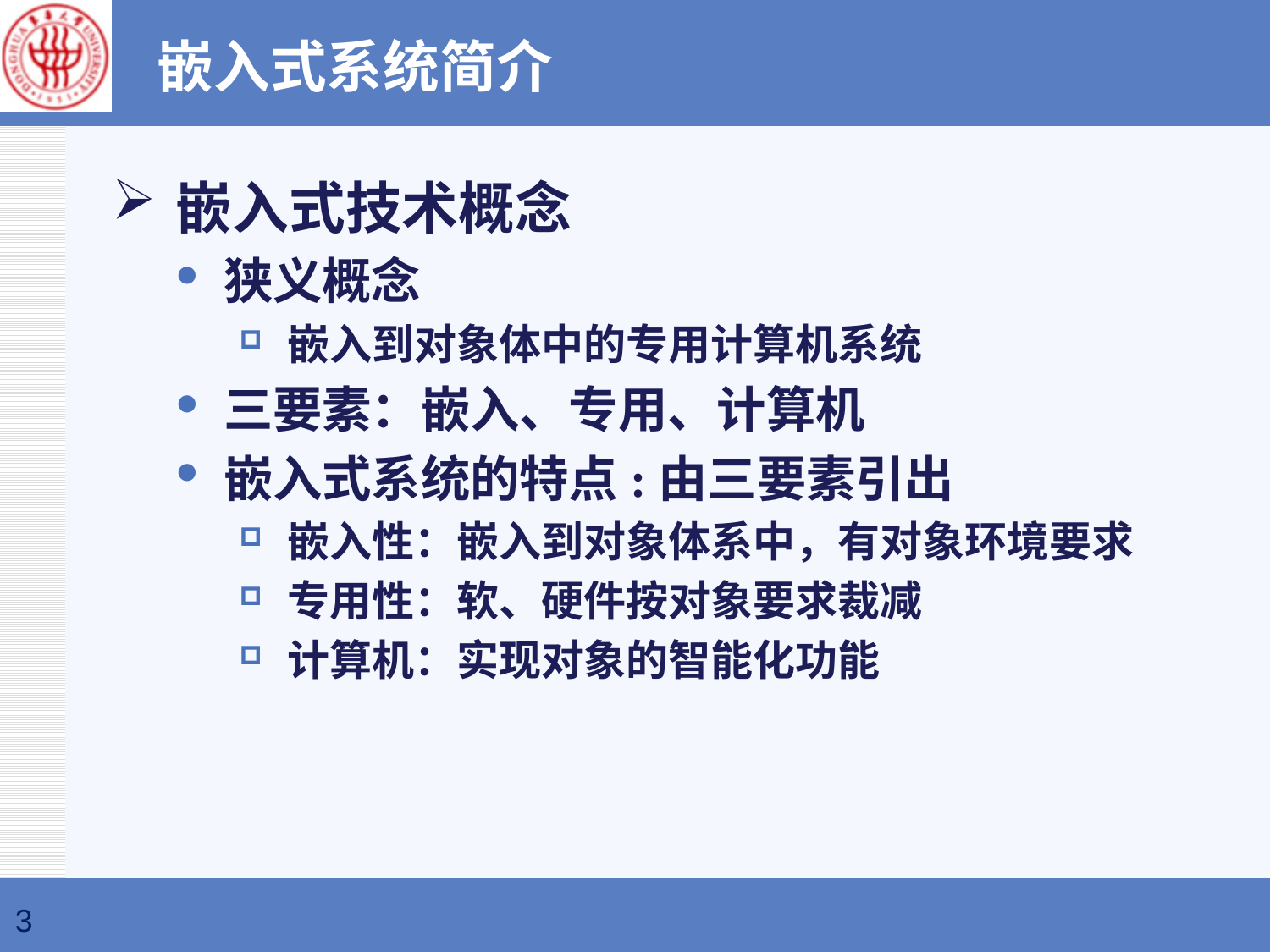

嵌入式系统简介
嵌入式技术概念
狭义概念
嵌入到对象体中的专用计算机系统
三要素：嵌入、专用、计算机
嵌入式系统的特点:由三要素引出
嵌入性：嵌入到对象体系中，有对象环境要求
专用性：软、硬件按对象要求裁减
计算机：实现对象的智能化功能